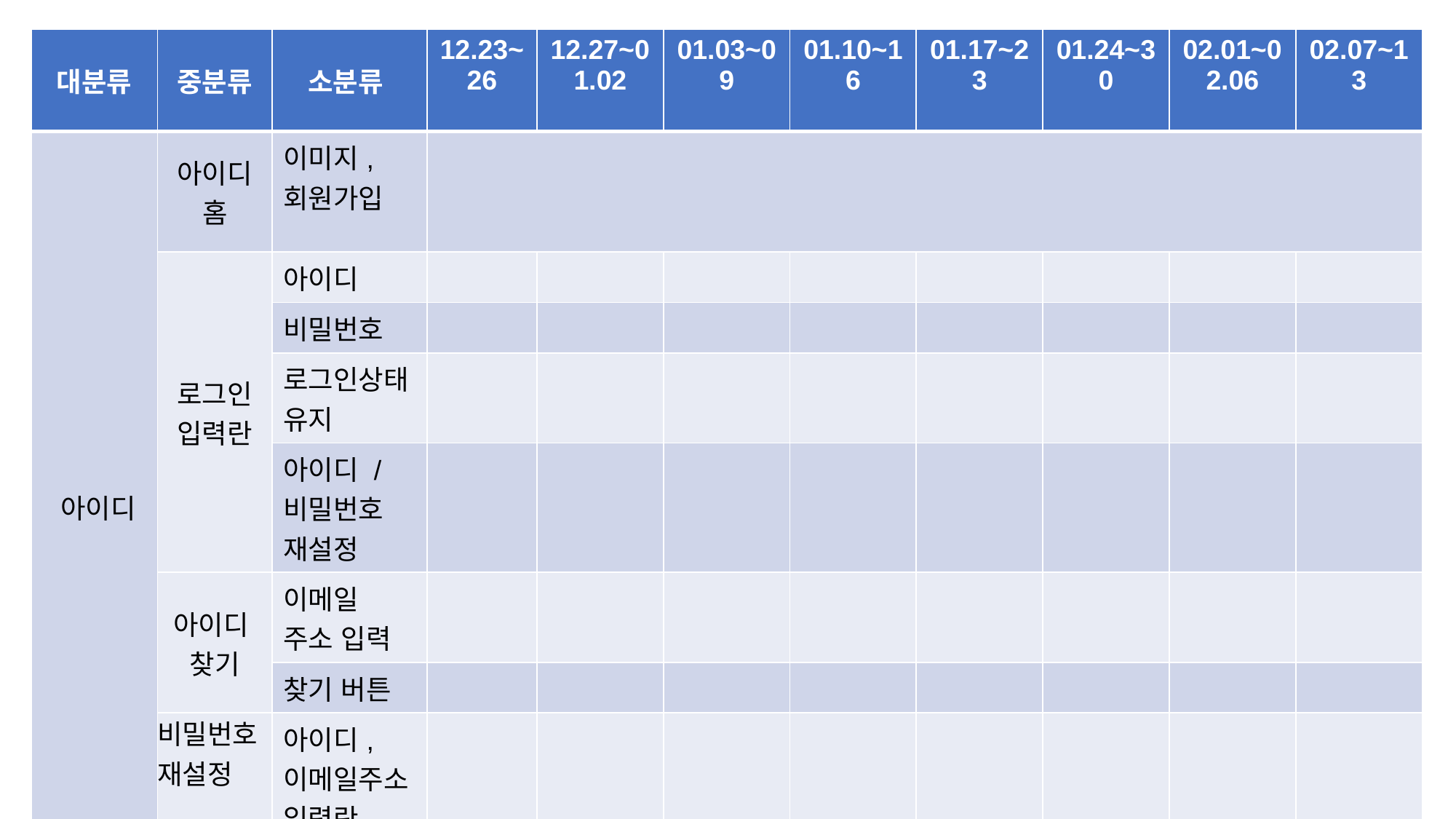

| 대분류​ | 중분류​ | 소분류 ​ | 12.23~26​ | 12.27~01.02​ ​ | 01.03~09​ ​ | 01.10~16​ ​ | 01.17~23​ | 01.24~30​ | 02.01~02.06​ | 02.07~13​ |
| --- | --- | --- | --- | --- | --- | --- | --- | --- | --- | --- |
| ​아이디 | 아이디홈 | 이미지, 회원가입 | ​ |  |  |  |  |  |  |  |
|  | 로그인 입력란 | 아이디 | ​ | ​ | ​ | ​ | ​ | ​ | ​ | ​ |
|  |  | 비밀번호 ​ | ​ | ​ | ​ | ​ | ​ | ​ | ​ | ​ |
|  |  | 로그인상태유지 | ​ | ​ | ​ | ​ | ​ | ​ | ​ | ​ |
|  |  | 아이디 /비밀번호 재설정 | ​ | ​ | ​ | ​ | ​ | ​ | ​ | ​ |
|  | 아이디  찾기 | 이메일 주소 입력 |  |  |  |  |  |  |  |  |
|  |  | 찾기 버튼 | ​ | ​ | ​ | ​ | ​ | ​ | ​ | ​ |
|  | 비밀번호 재설정 | 아이디,이메일주소 입력란, 찾기 버튼 | ​ | ​ | ​ | ​ | ​ | ​ | ​ | ​ |